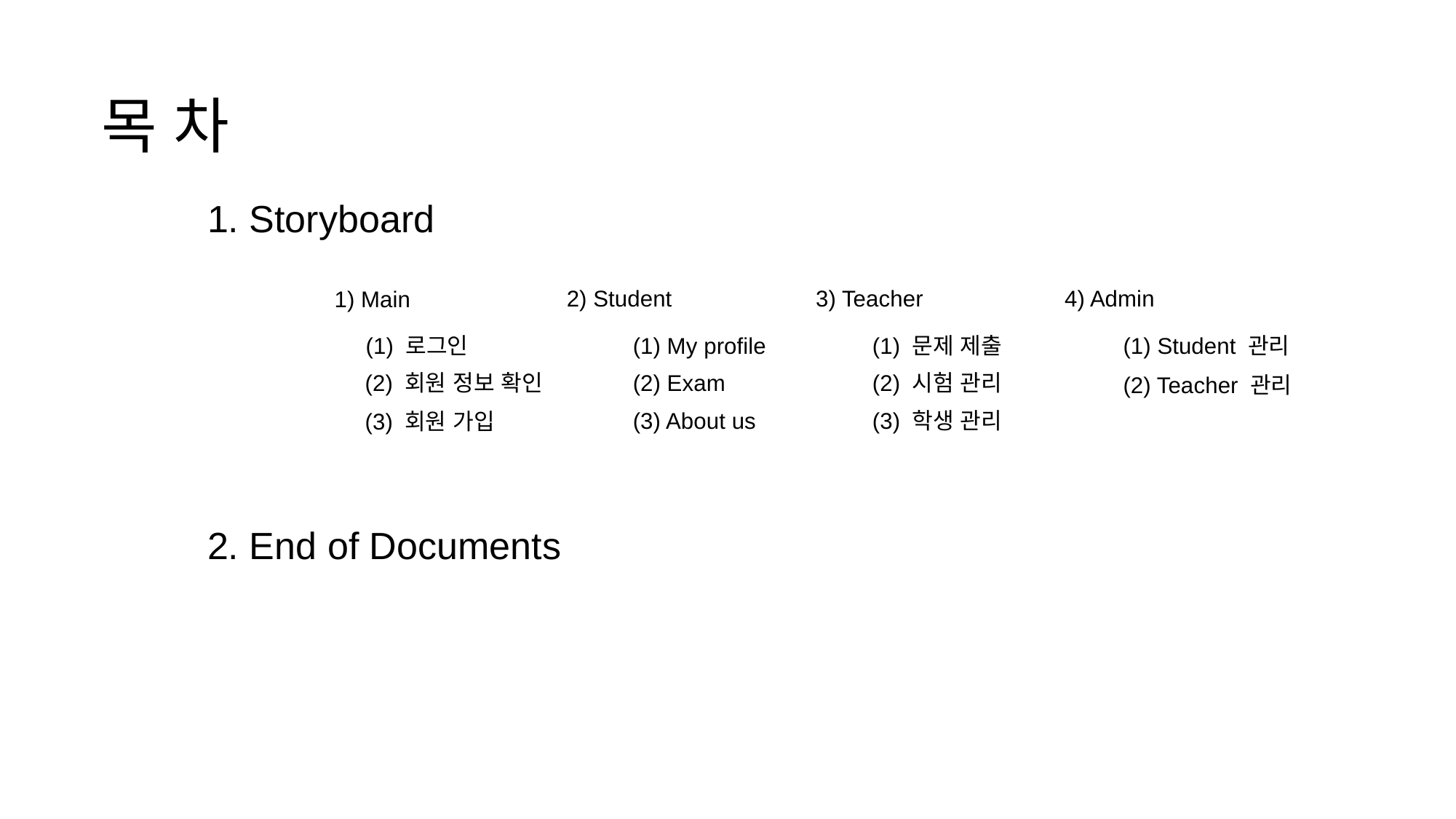

목 차
1. Storyboard
2) Student
3) Teacher
4) Admin
1) Main
(1) 로그인
(1) My profile
(1) 문제 제출
(1) Student 관리
(2) 회원 정보 확인
(2) Exam
(2) 시험 관리
(2) Teacher 관리
(3) 학생 관리
(3) About us
(3) 회원 가입
2. End of Documents